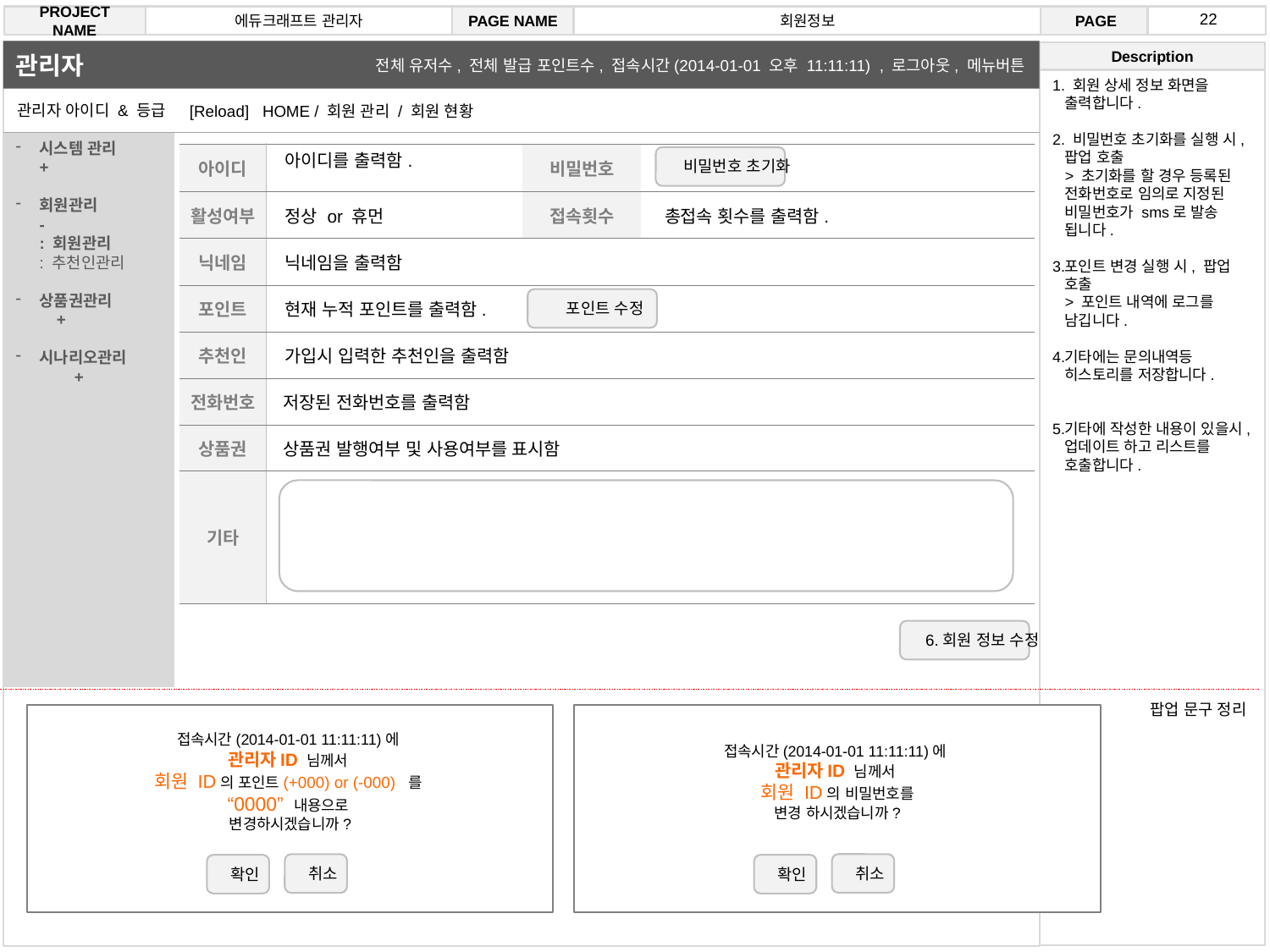

22
PROJECT NAME
에듀크래프트 관리자
PAGE NAME
회원정보
 PAGE

관리자
Description
전체 유저수, 전체 발급 포인트수, 접속시간(2014-01-01 오후 11:11:11)  , 로그아웃, 메뉴버튼
 회원 상세 정보 화면을 출력합니다.

 비밀번호 초기화를 실행 시, 팝업 호출
> 초기화를 할 경우 등록된 전화번호로 임의로 지정된 비밀번호가 sms로 발송 됩니다.

포인트 변경 실행 시, 팝업 호출
> 포인트 내역에 로그를 남깁니다.

기타에는 문의내역등 히스토리를 저장합니다.

기타에 작성한 내용이 있을시, 업데이트 하고 리스트를 호출합니다.
관리자 아이디 & 등급
[Reload]   HOME / 회원 관리 / 회원 현황
시스템 관리          +

회원관리               -
: 회원관리
: 추천인관리
상품권관리               +
시나리오관리               +
| 아이디 | 아이디를 출력함. | 비밀번호 |  |
| --- | --- | --- | --- |
| 활성여부 | 정상 or 휴먼 | 접속횟수 | 총접속 횟수를 출력함. |
| 닉네임 | 닉네임을 출력함 |  |  |
| 포인트 | 현재 누적 포인트를 출력함. |  |  |
| 추천인 | 가입시 입력한 추천인을 출력함 |  |  |
| 전화번호 | 저장된 전화번호를 출력함 |  |  |
| 상품권 | 상품권 발행여부 및 사용여부를 표시함 |  |  |
| 기타 |  |  |  |

비밀번호 초기화

포인트 수정

6.회원 정보 수정
팝업 문구 정리
접속시간(2014-01-01 11:11:11)에
관리자ID 님께서
회원 ID의 비밀번호를
변경 하시겠습니까?

접속시간(2014-01-01 11:11:11)에
관리자ID 님께서
회원 ID의 포인트(+000) or (-000)  를
“0000” 내용으로
변경하시겠습니까?

취소

취소

확인

확인